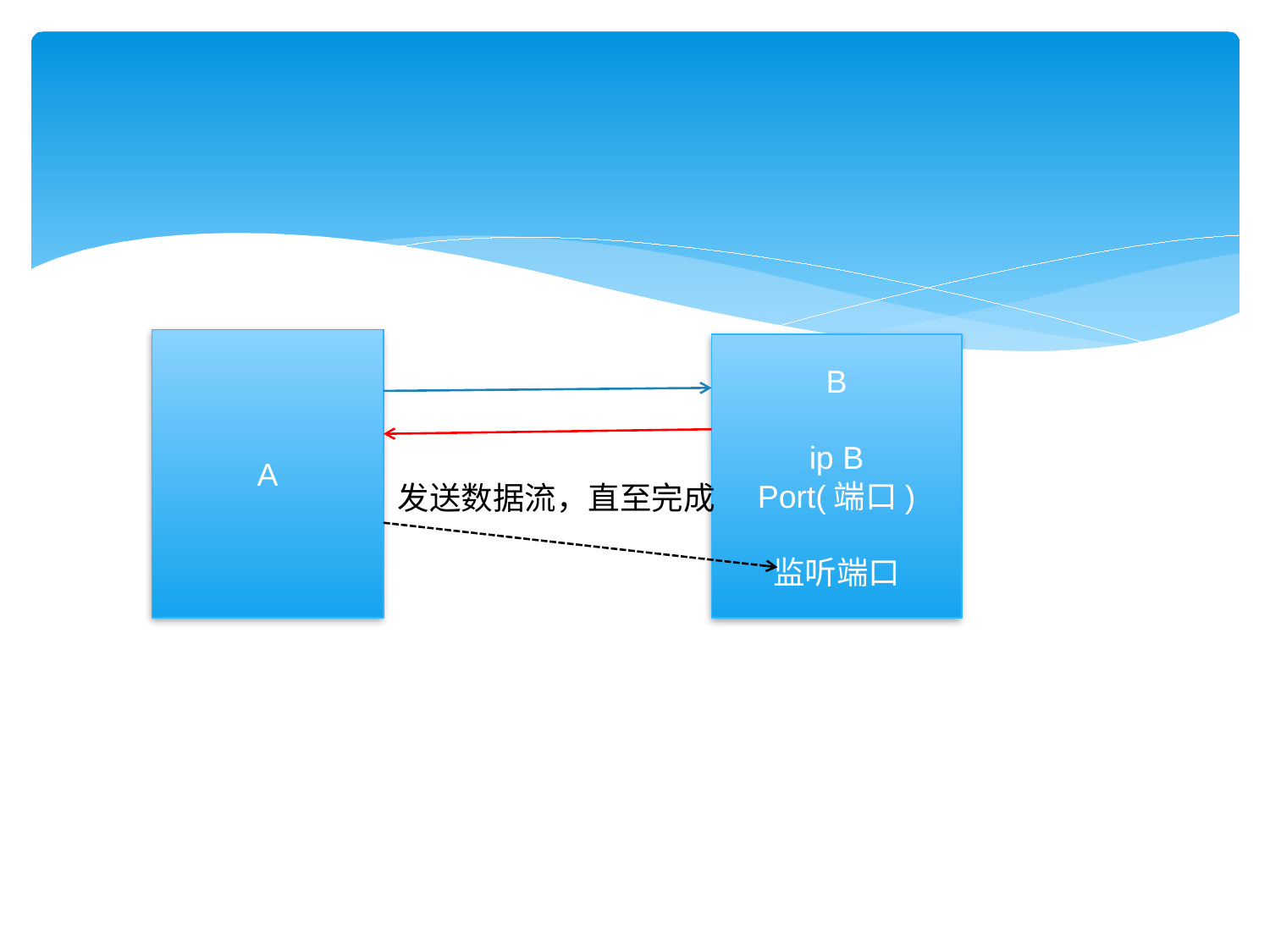

#
A
B

ip B
Port(端口)

监听端口
发送数据流，直至完成